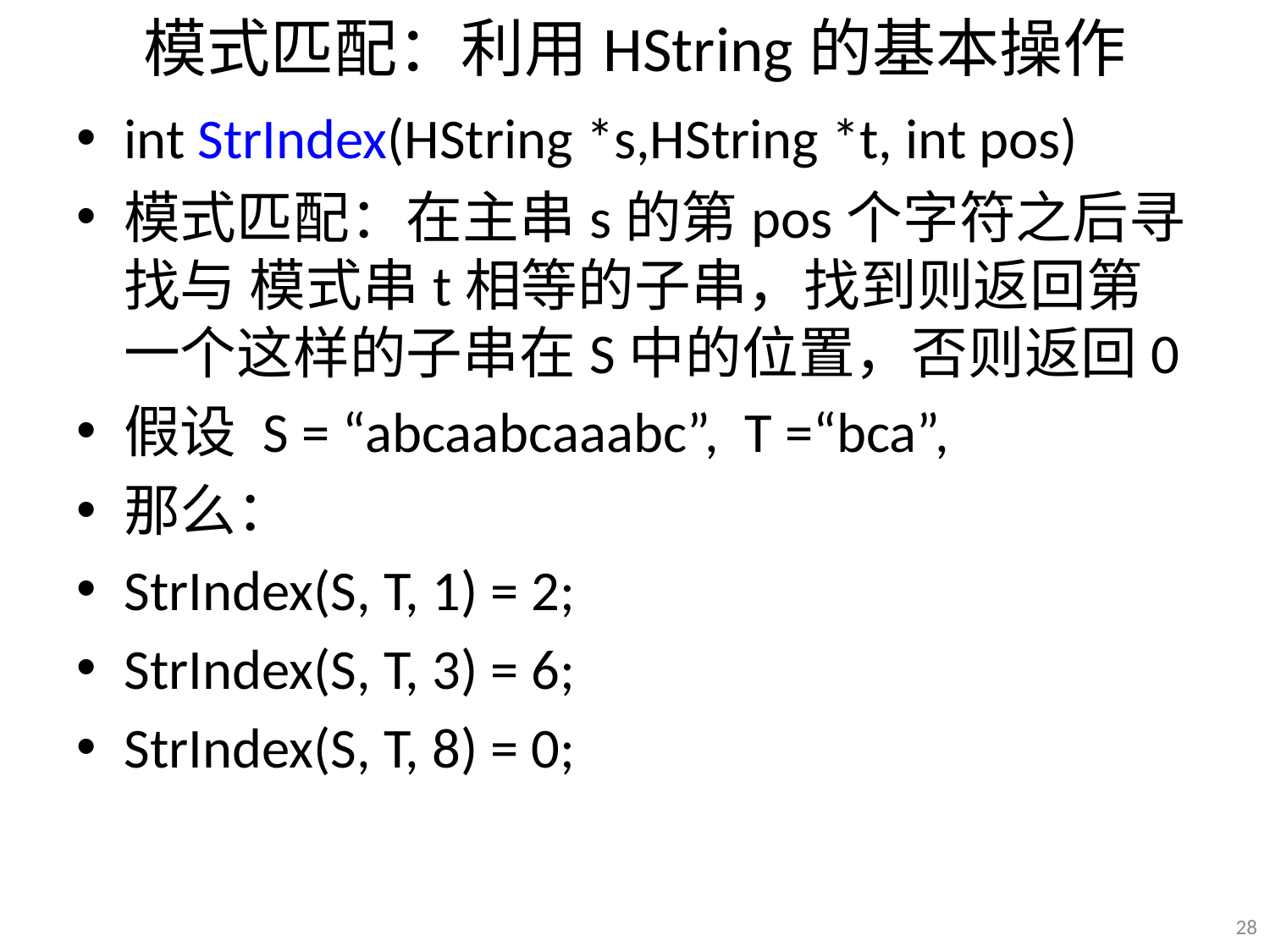

# 模式匹配：利用HString的基本操作
int StrIndex(HString *s,HString *t, int pos)
模式匹配：在主串s的第pos个字符之后寻找与 模式串t相等的子串，找到则返回第一个这样的子串在S中的位置，否则返回0
假设 S = “abcaabcaaabc”,  T =“bca”,
那么：
StrIndex(S, T, 1) = 2;
StrIndex(S, T, 3) = 6;
StrIndex(S, T, 8) = 0;

28